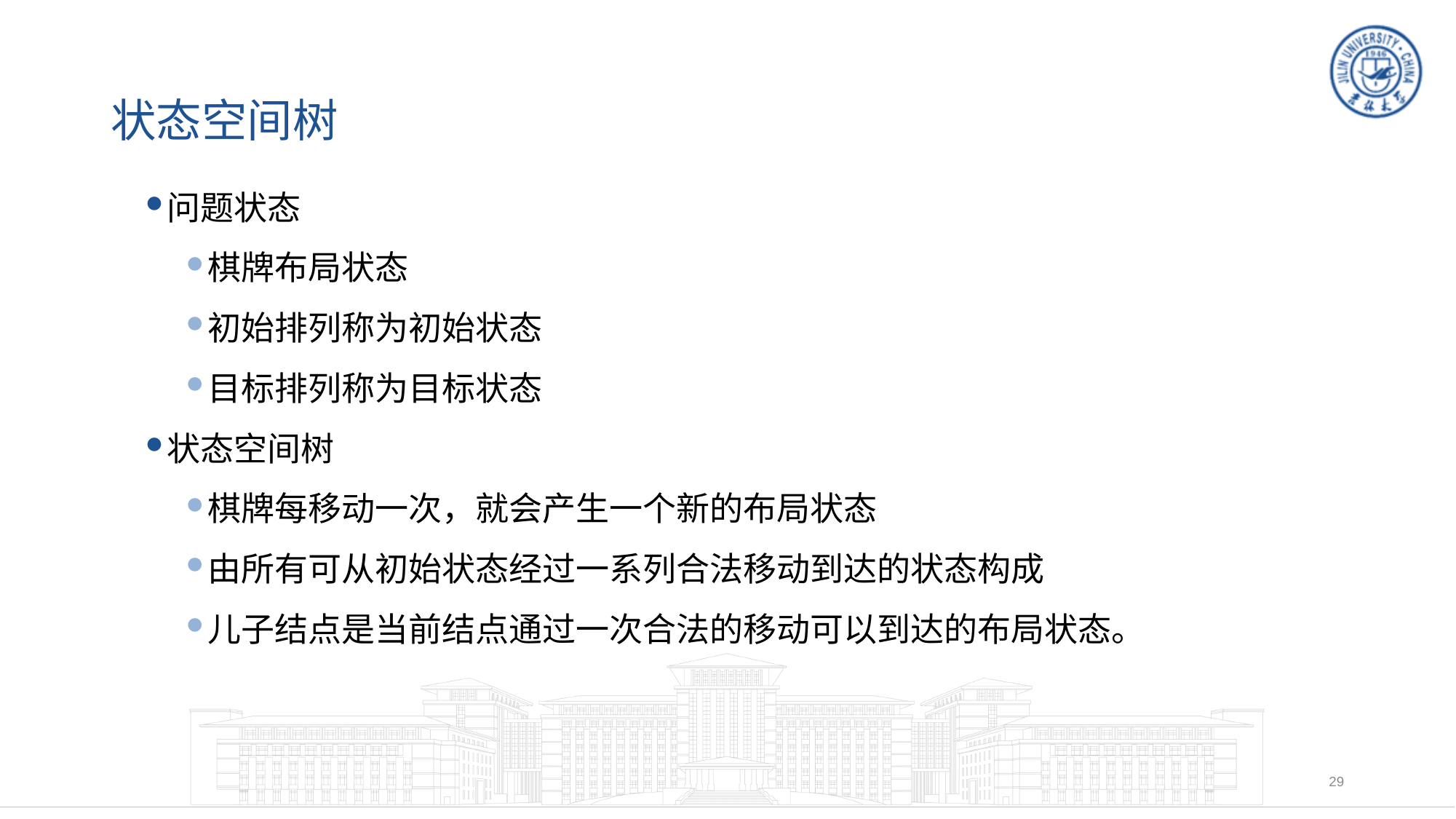

# 状态空间树
问题状态
棋牌布局状态
初始排列称为初始状态
目标排列称为目标状态
状态空间树
棋牌每移动一次，就会产生一个新的布局状态
由所有可从初始状态经过一系列合法移动到达的状态构成
儿子结点是当前结点通过一次合法的移动可以到达的布局状态。

29